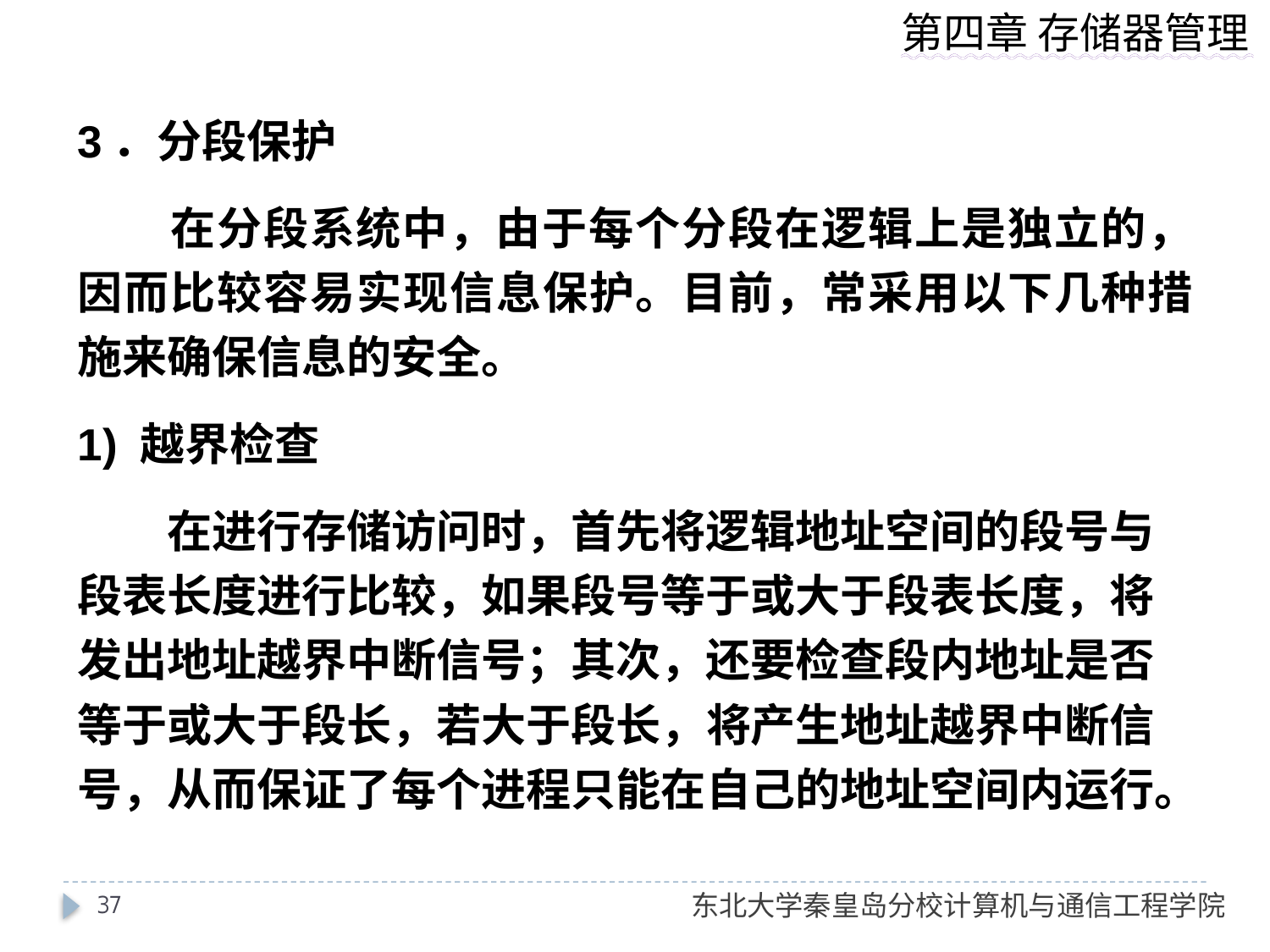

3．分段保护
　　在分段系统中，由于每个分段在逻辑上是独立的，因而比较容易实现信息保护。目前，常采用以下几种措施来确保信息的安全。
1) 越界检查
　　在进行存储访问时，首先将逻辑地址空间的段号与段表长度进行比较，如果段号等于或大于段表长度，将发出地址越界中断信号；其次，还要检查段内地址是否等于或大于段长，若大于段长，将产生地址越界中断信号，从而保证了每个进程只能在自己的地址空间内运行。

37